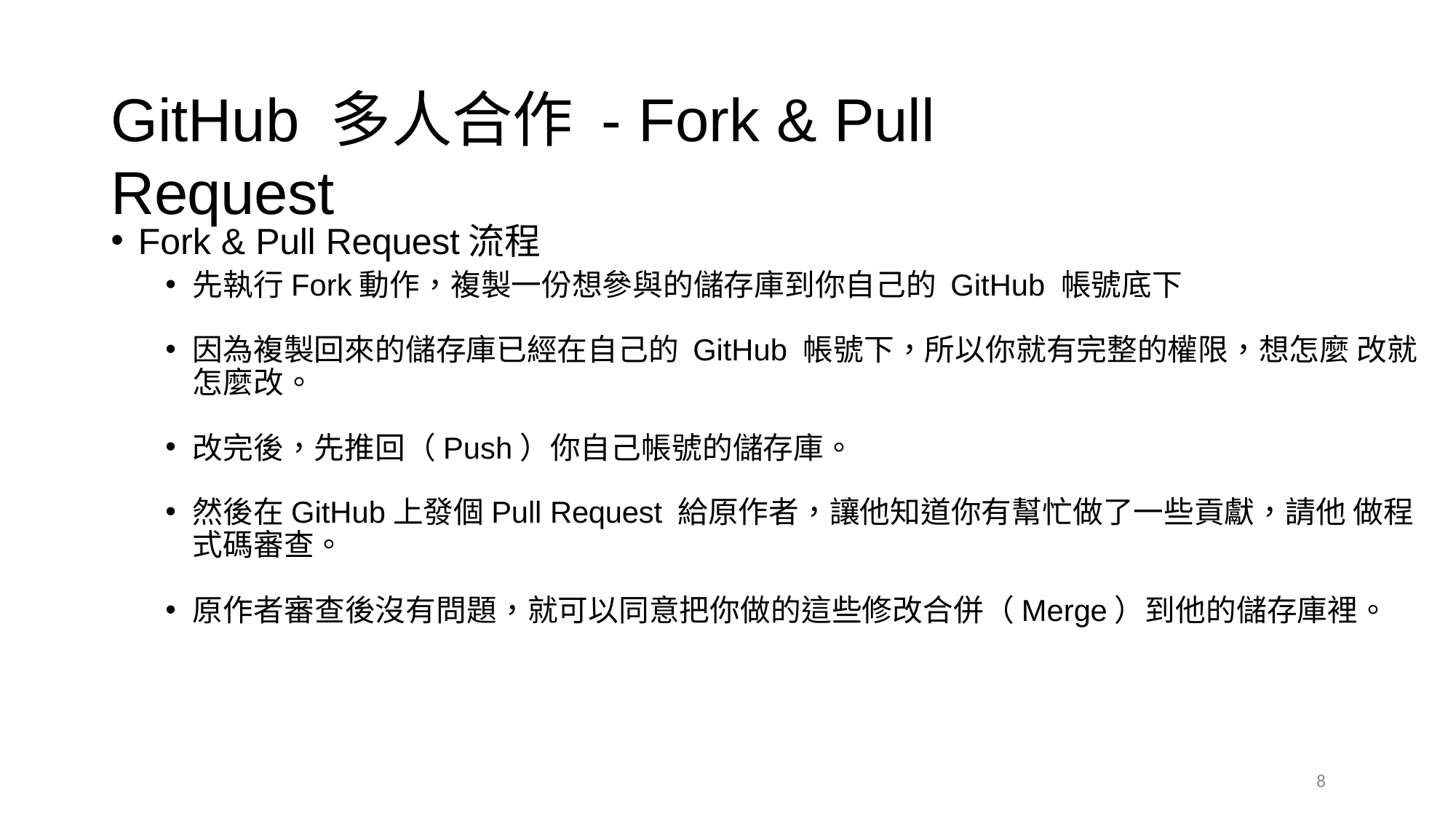

# GitHub 多人合作 - Fork & Pull Request
Fork & Pull Request流程
先執行Fork動作，複製一份想參與的儲存庫到你自己的 GitHub 帳號底下

因為複製回來的儲存庫已經在自己的 GitHub 帳號下，所以你就有完整的權限，想怎麼 改就怎麼改。

改完後，先推回（Push）你自己帳號的儲存庫。

然後在GitHub上發個Pull Request 給原作者，讓他知道你有幫忙做了一些貢獻，請他 做程式碼審查。

原作者審查後沒有問題，就可以同意把你做的這些修改合併（Merge）到他的儲存庫裡。
8